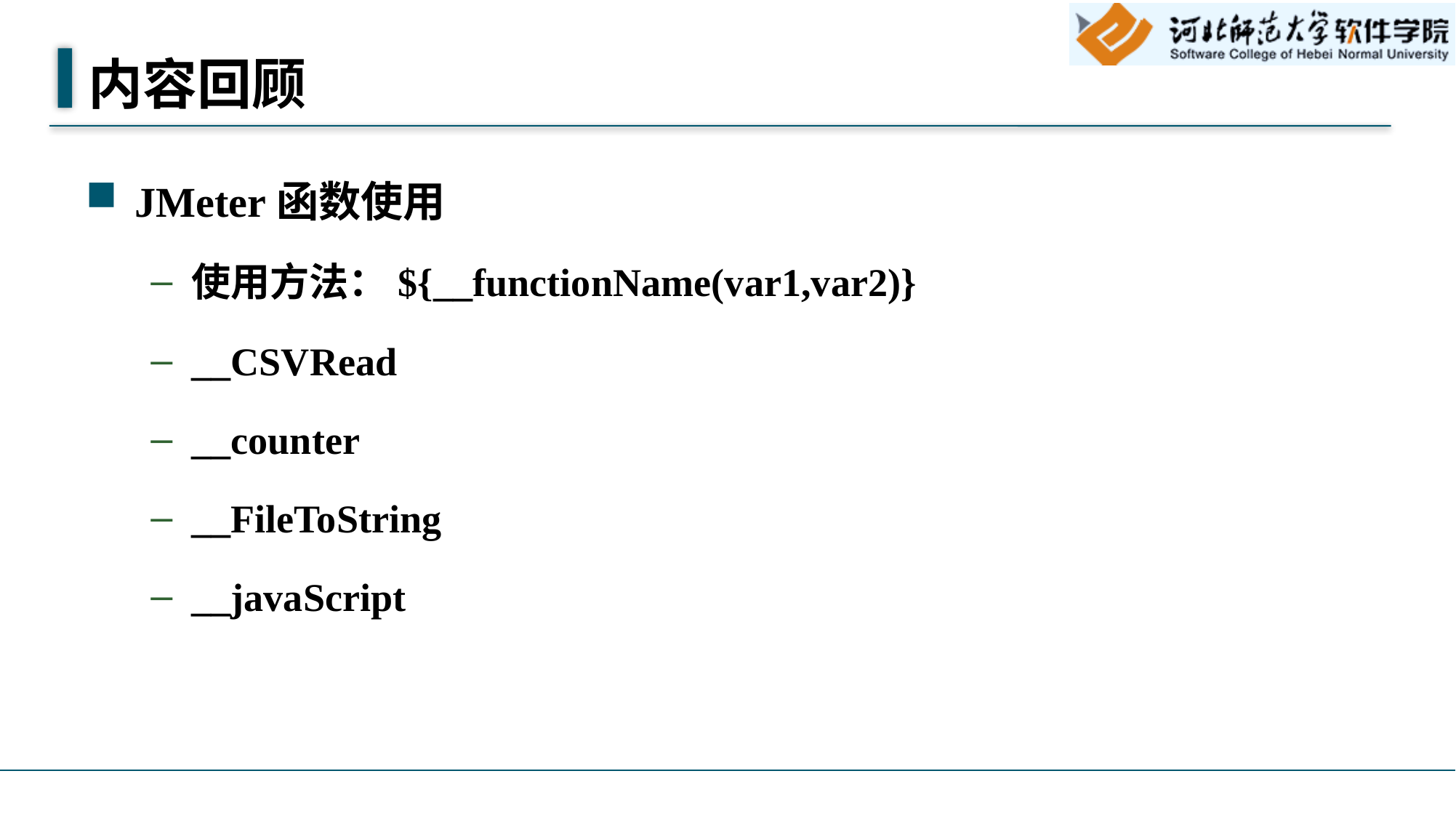

# 内容回顾
JMeter函数使用
使用方法：${__functionName(var1,var2)}
__CSVRead
__counter
__FileToString
__javaScript